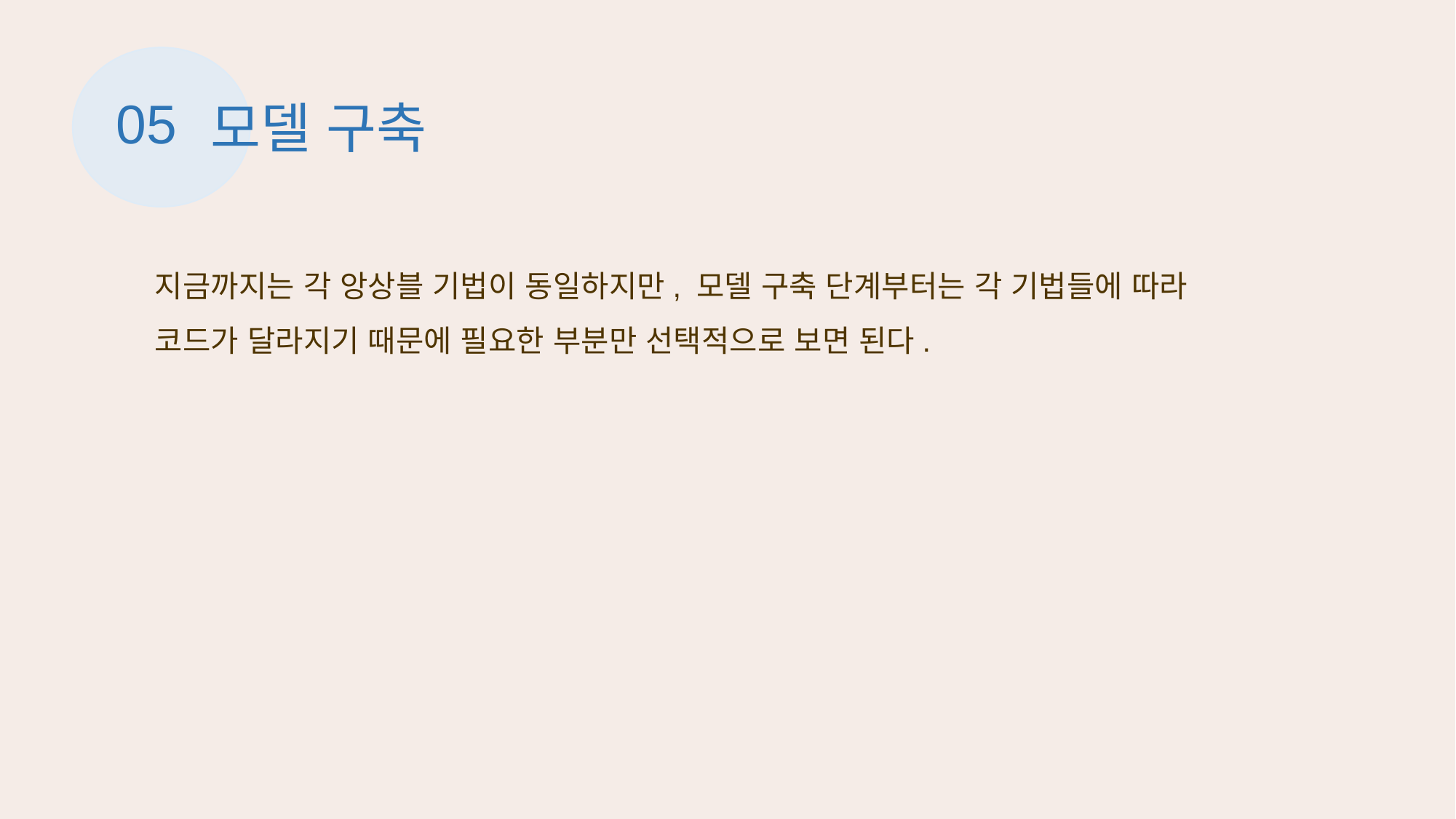

05
모델 구축
지금까지는 각 앙상블 기법이 동일하지만, 모델 구축 단계부터는 각 기법들에 따라 코드가 달라지기 때문에 필요한 부분만 선택적으로 보면 된다.